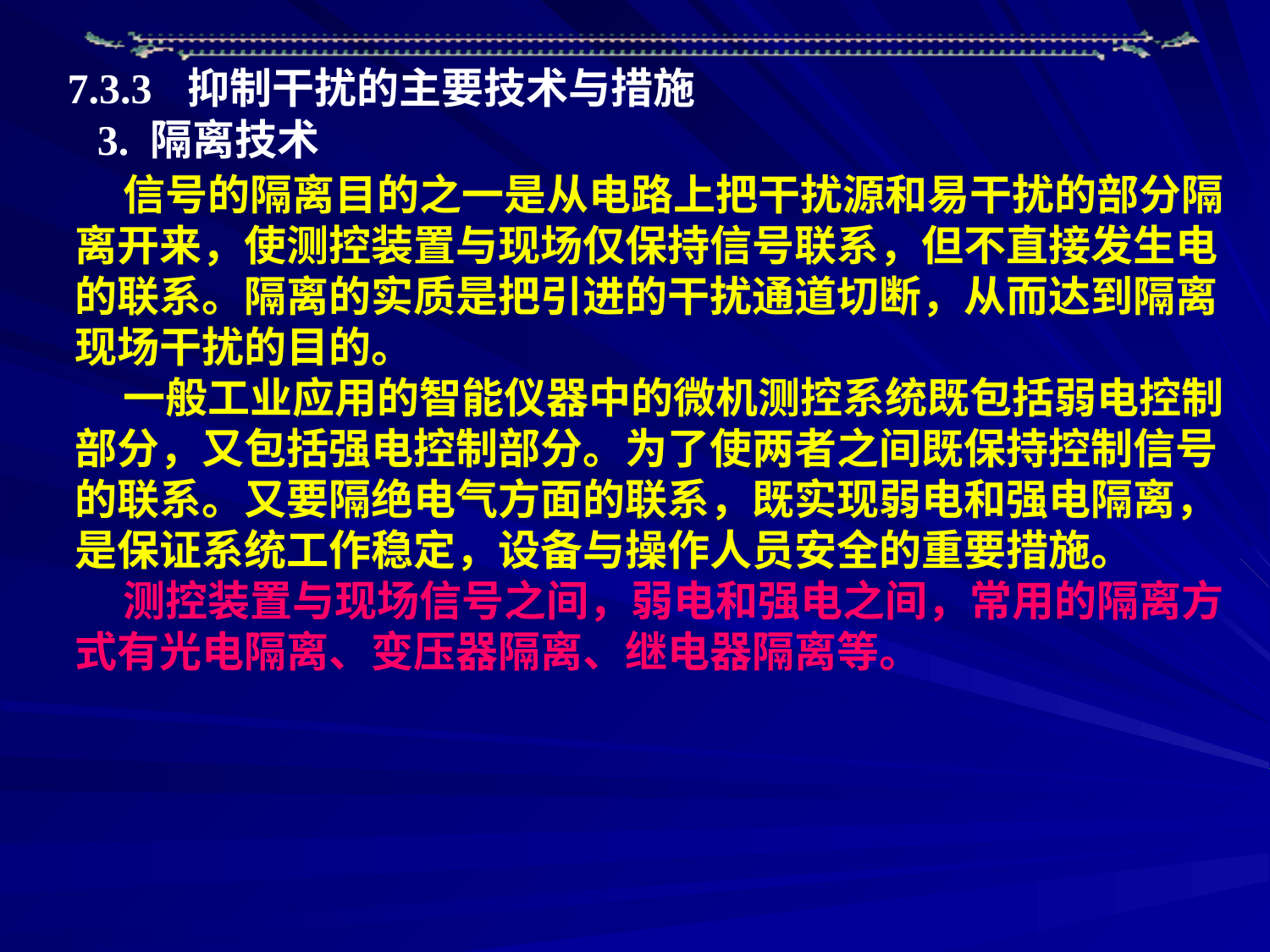

7.3.3 抑制干扰的主要技术与措施
3. 隔离技术
    信号的隔离目的之一是从电路上把干扰源和易干扰的部分隔离开来，使测控装置与现场仅保持信号联系，但不直接发生电的联系。隔离的实质是把引进的干扰通道切断，从而达到隔离现场干扰的目的。
    一般工业应用的智能仪器中的微机测控系统既包括弱电控制部分，又包括强电控制部分。为了使两者之间既保持控制信号的联系。又要隔绝电气方面的联系，既实现弱电和强电隔离，是保证系统工作稳定，设备与操作人员安全的重要措施。
    测控装置与现场信号之间，弱电和强电之间，常用的隔离方式有光电隔离、变压器隔离、继电器隔离等。